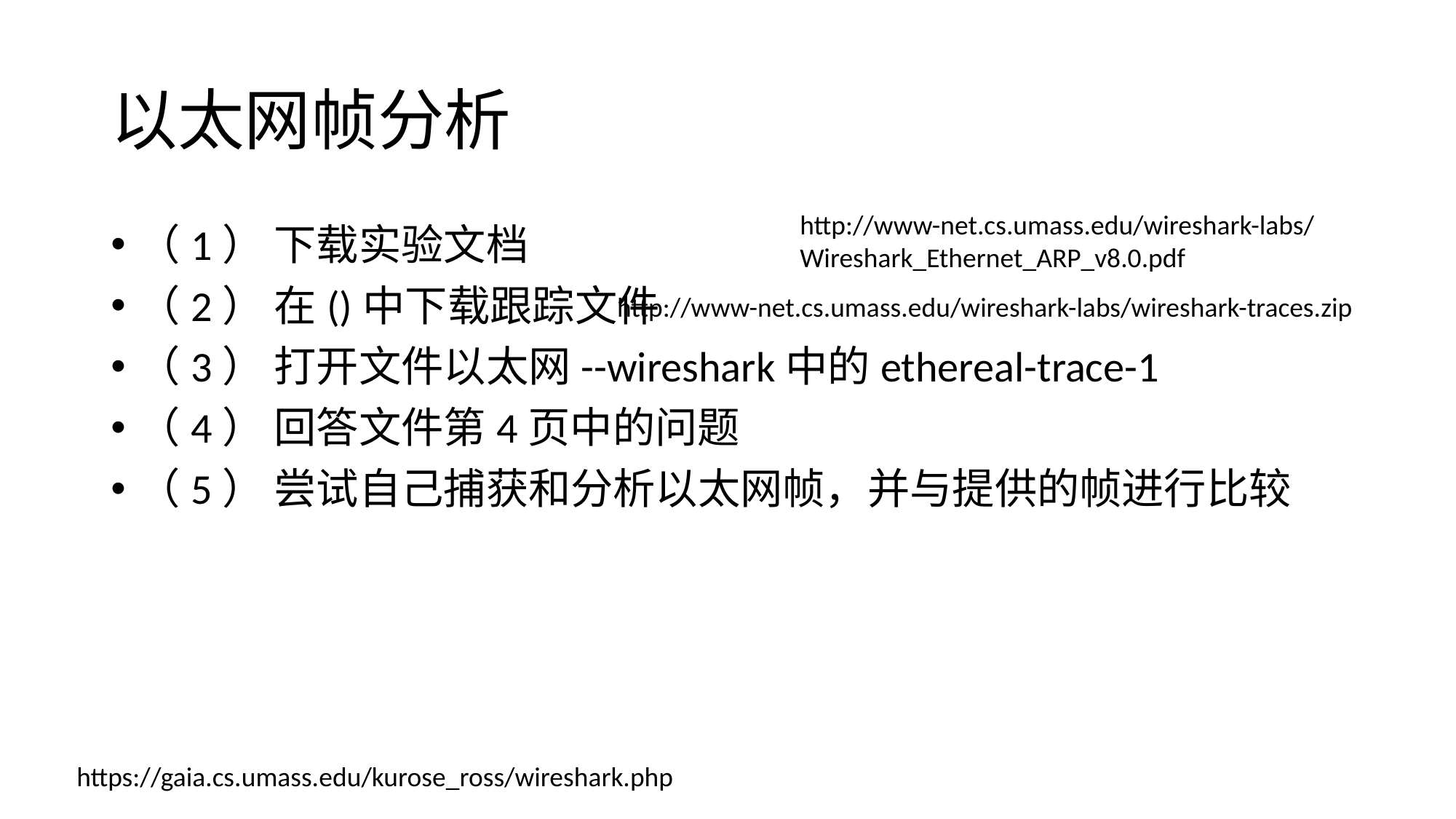

# 以太网帧分析
http://www-net.cs.umass.edu/wireshark-labs/Wireshark_Ethernet_ARP_v8.0.pdf
（1） 下载实验文档
（2） 在()中下载跟踪文件
（3） 打开文件以太网--wireshark中的ethereal-trace-1
（4） 回答文件第4页中的问题
（5） 尝试自己捕获和分析以太网帧，并与提供的帧进行比较
http://www-net.cs.umass.edu/wireshark-labs/wireshark-traces.zip
https://gaia.cs.umass.edu/kurose_ross/wireshark.php